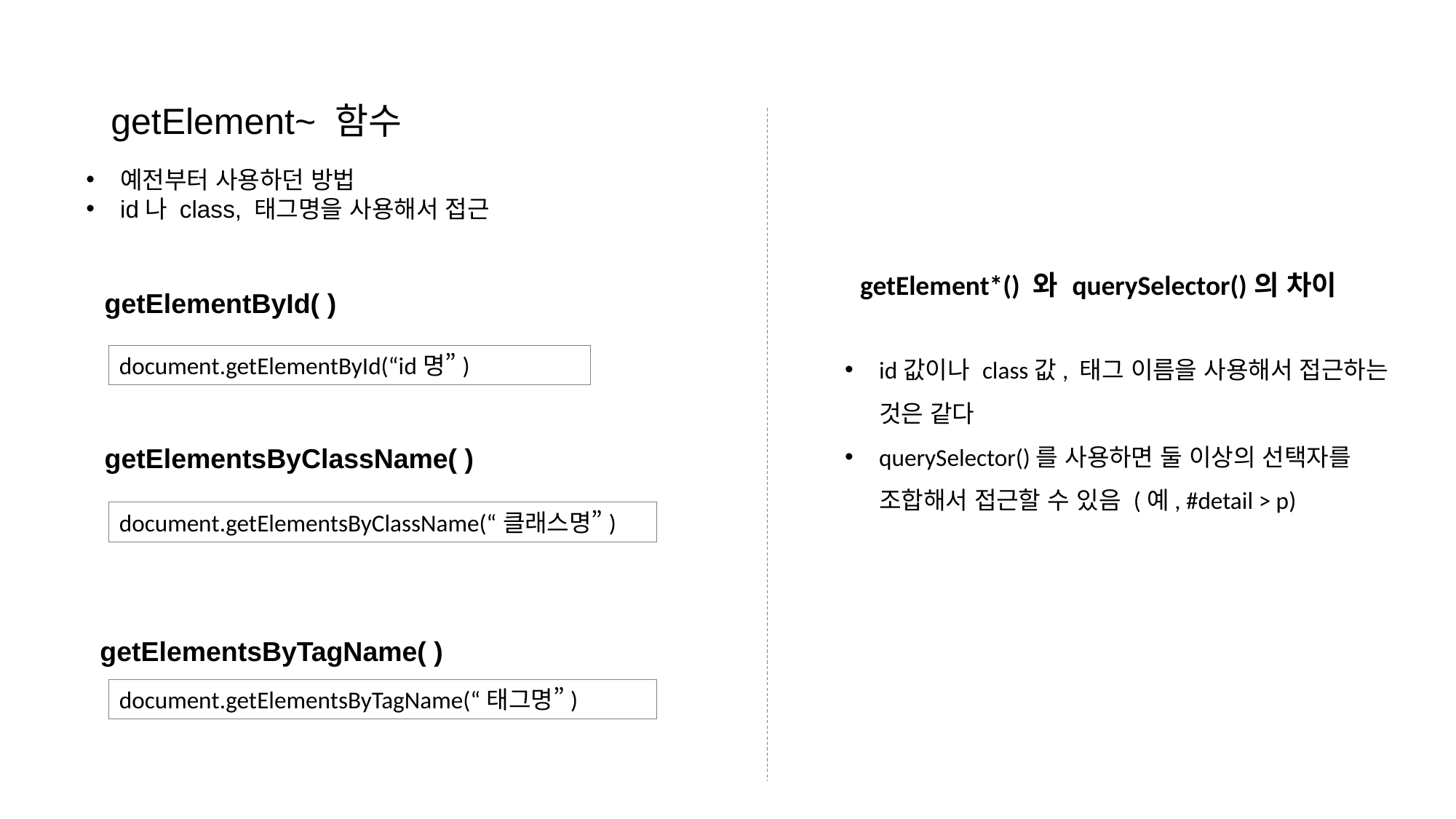

# getElement~ 함수
예전부터 사용하던 방법
id나 class, 태그명을 사용해서 접근
getElement*() 와 querySelector()의 차이
getElementById( )
id값이나 class값, 태그 이름을 사용해서 접근하는 것은 같다
querySelector()를 사용하면 둘 이상의 선택자를 조합해서 접근할 수 있음 (예, #detail > p)

document.getElementById(“id명”)
getElementsByClassName( )
document.getElementsByClassName(“클래스명”)
getElementsByTagName( )
document.getElementsByTagName(“태그명”)